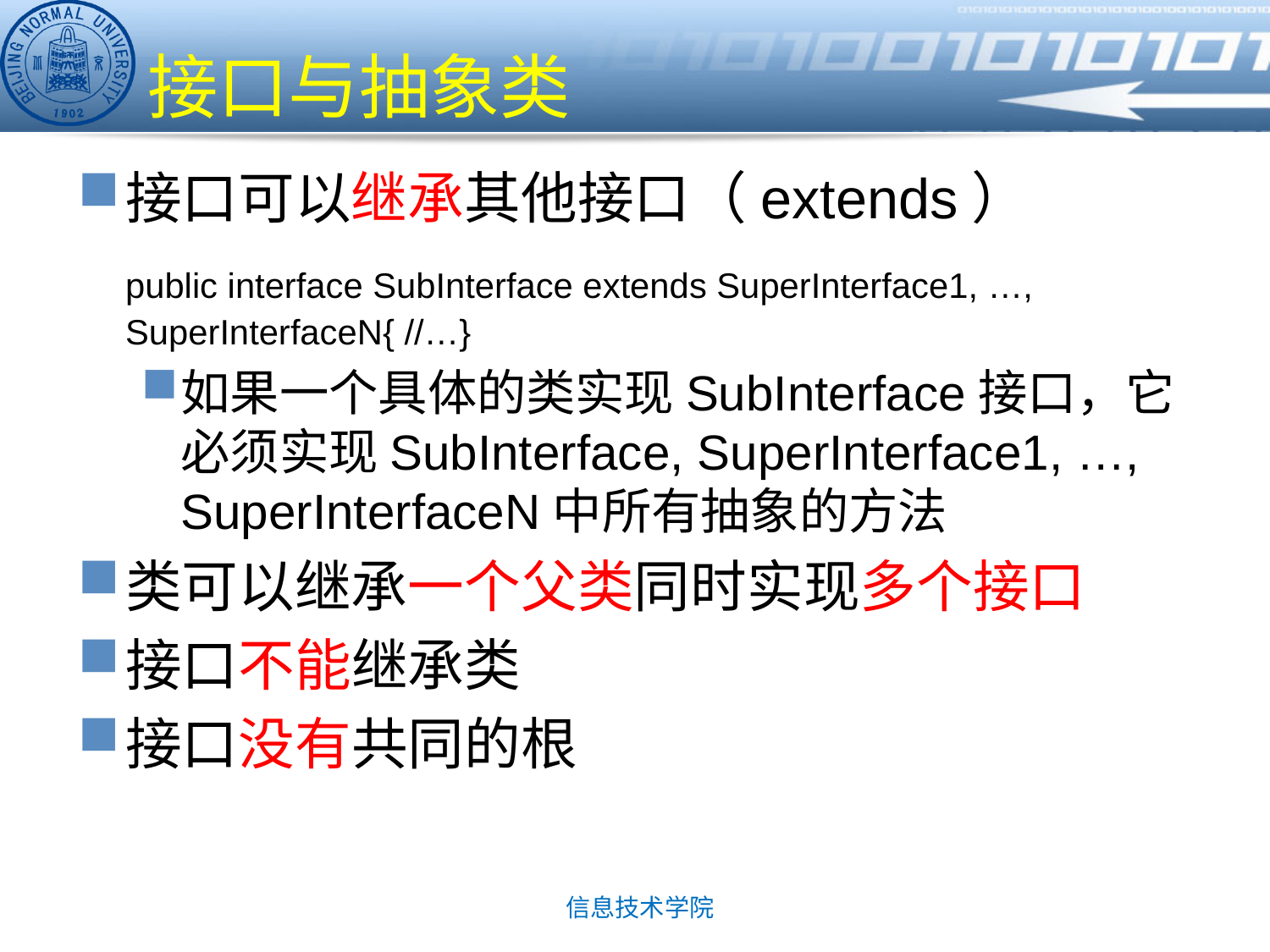

# 接口与抽象类
接口可以继承其他接口（extends）
	public interface SubInterface extends SuperInterface1, …, SuperInterfaceN{ //…}
如果一个具体的类实现SubInterface接口，它必须实现SubInterface, SuperInterface1, …, SuperInterfaceN中所有抽象的方法
类可以继承一个父类同时实现多个接口
接口不能继承类
接口没有共同的根